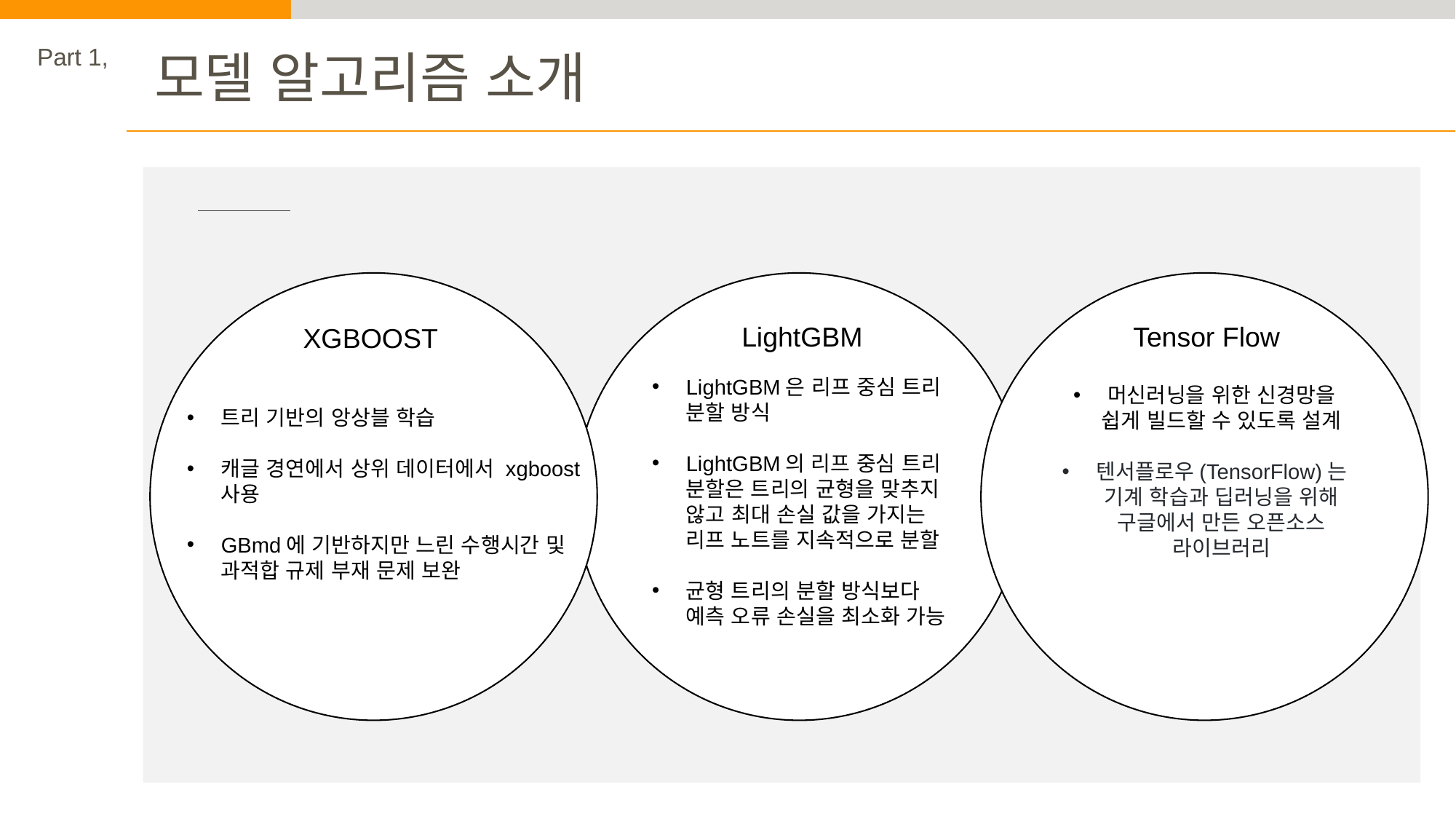

Part 1,
모델 알고리즘 소개

머신러닝을 위한 신경망을 쉽게 빌드할 수 있도록 설계

텐서플로우(TensorFlow)는 기계 학습과 딥러닝을 위해 구글에서 만든 오픈소스 라이브러리

LightGBM
Tensor Flow
XGBOOST
LightGBM은 리프 중심 트리 분할 방식

LightGBM의 리프 중심 트리 분할은 트리의 균형을 맞추지 않고 최대 손실 값을 가지는 리프 노트를 지속적으로 분할

균형 트리의 분할 방식보다 예측 오류 손실을 최소화 가능
트리 기반의 앙상블 학습

캐글 경연에서 상위 데이터에서 xgboost사용

GBmd에 기반하지만 느린 수행시간 및 과적합 규제 부재 문제 보완